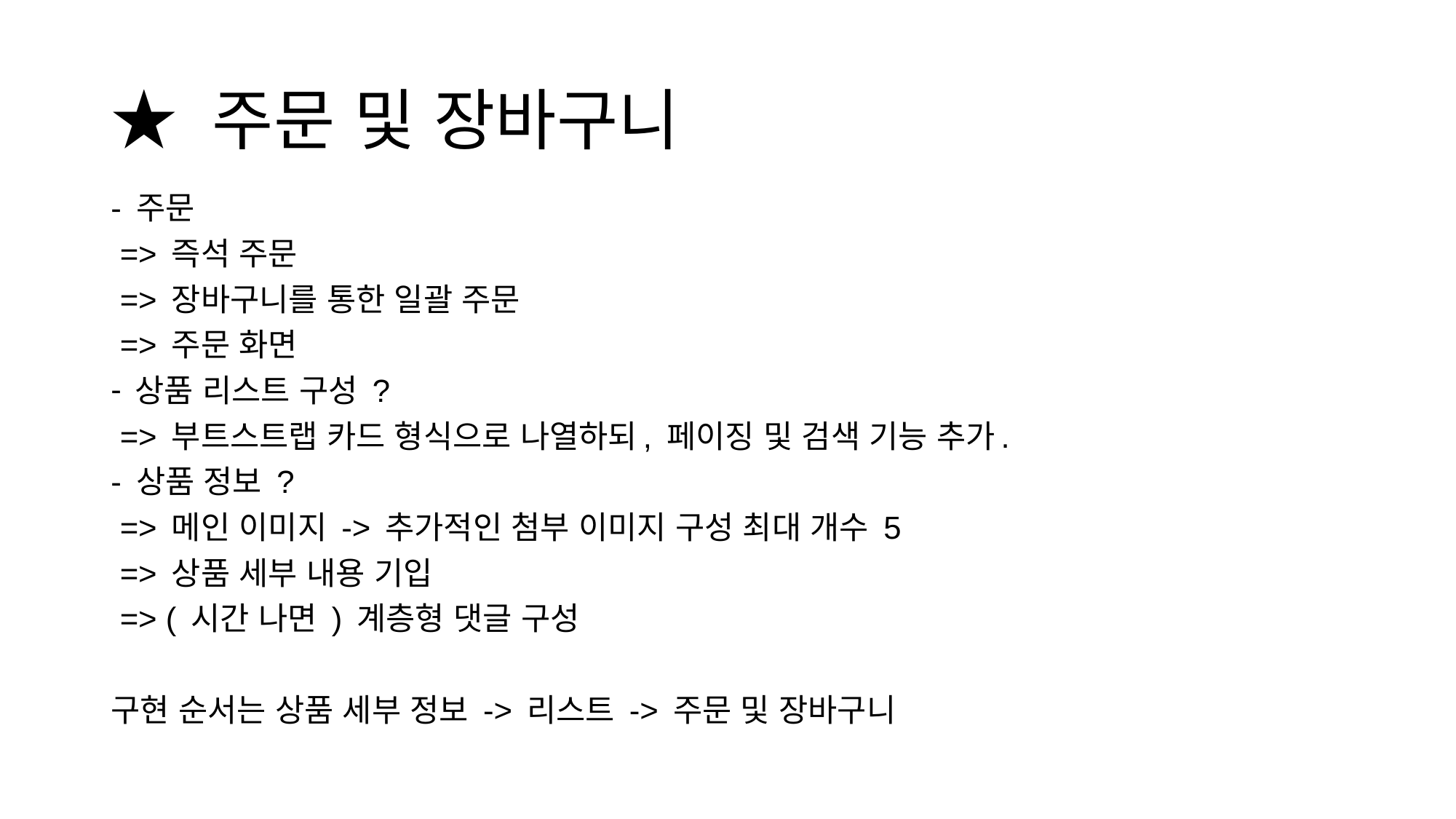

# ★ 주문 및 장바구니
- 주문
 => 즉석 주문
 => 장바구니를 통한 일괄 주문
 => 주문 화면
상품 리스트 구성 ?
 => 부트스트랩 카드 형식으로 나열하되, 페이징 및 검색 기능 추가.
- 상품 정보 ?
 => 메인 이미지 -> 추가적인 첨부 이미지 구성 최대 개수 5
 => 상품 세부 내용 기입
 => ( 시간 나면 ) 계층형 댓글 구성

구현 순서는 상품 세부 정보 -> 리스트 -> 주문 및 장바구니